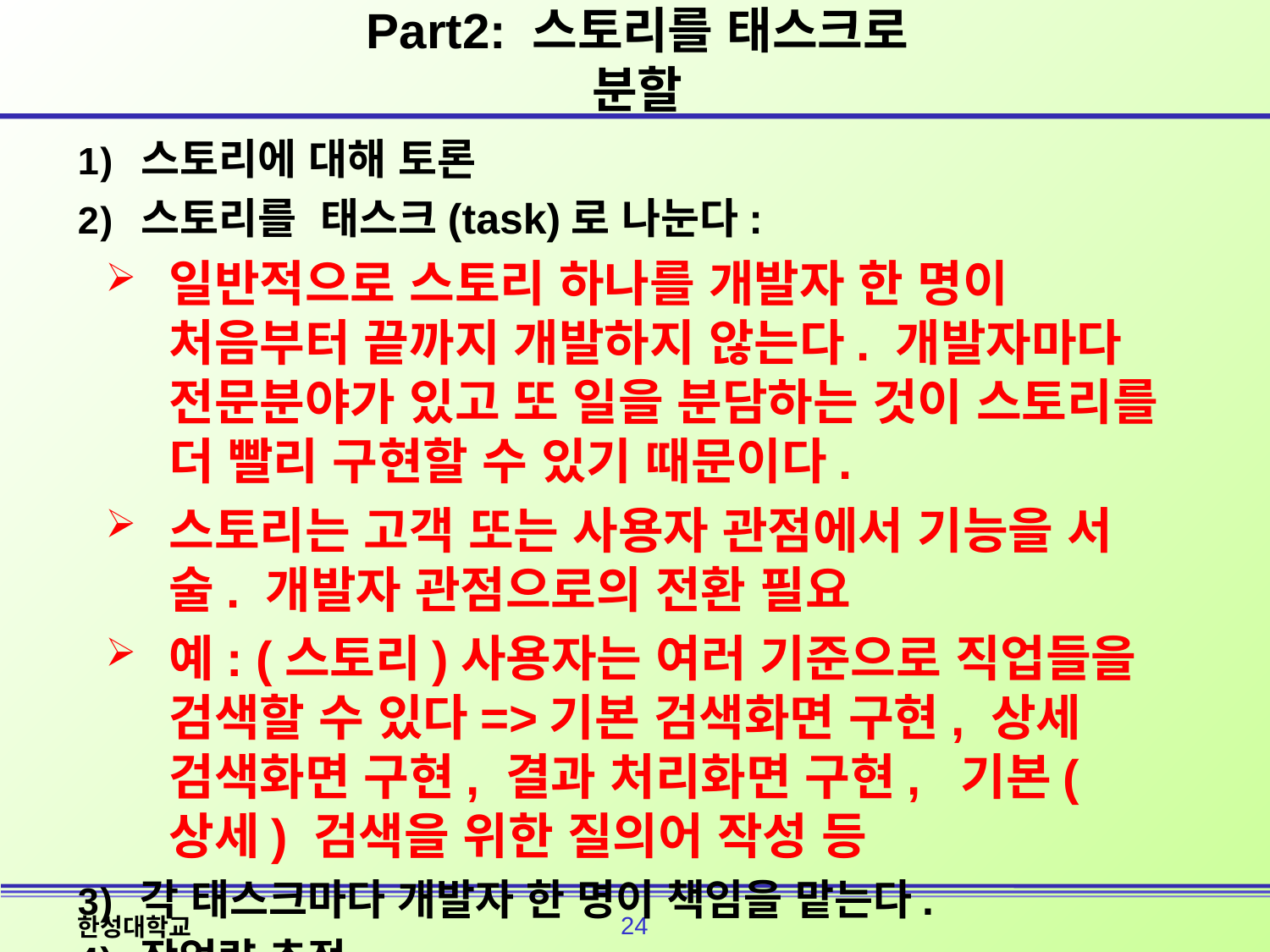

# Part2: 스토리를 태스크로 분할
스토리에 대해 토론
스토리를  태스크(task)로 나눈다:
일반적으로 스토리 하나를 개발자 한 명이 처음부터 끝까지 개발하지 않는다. 개발자마다 전문분야가 있고 또 일을 분담하는 것이 스토리를 더 빨리 구현할 수 있기 때문이다.
스토리는 고객 또는 사용자 관점에서 기능을 서술. 개발자 관점으로의 전환 필요
예: (스토리)사용자는 여러 기준으로 직업들을 검색할 수 있다=>기본 검색화면 구현, 상세 검색화면 구현, 결과 처리화면 구현,  기본(상세) 검색을 위한 질의어 작성 등
각 태스크마다 개발자 한 명이 책임을 맡는다.
작업량 추정